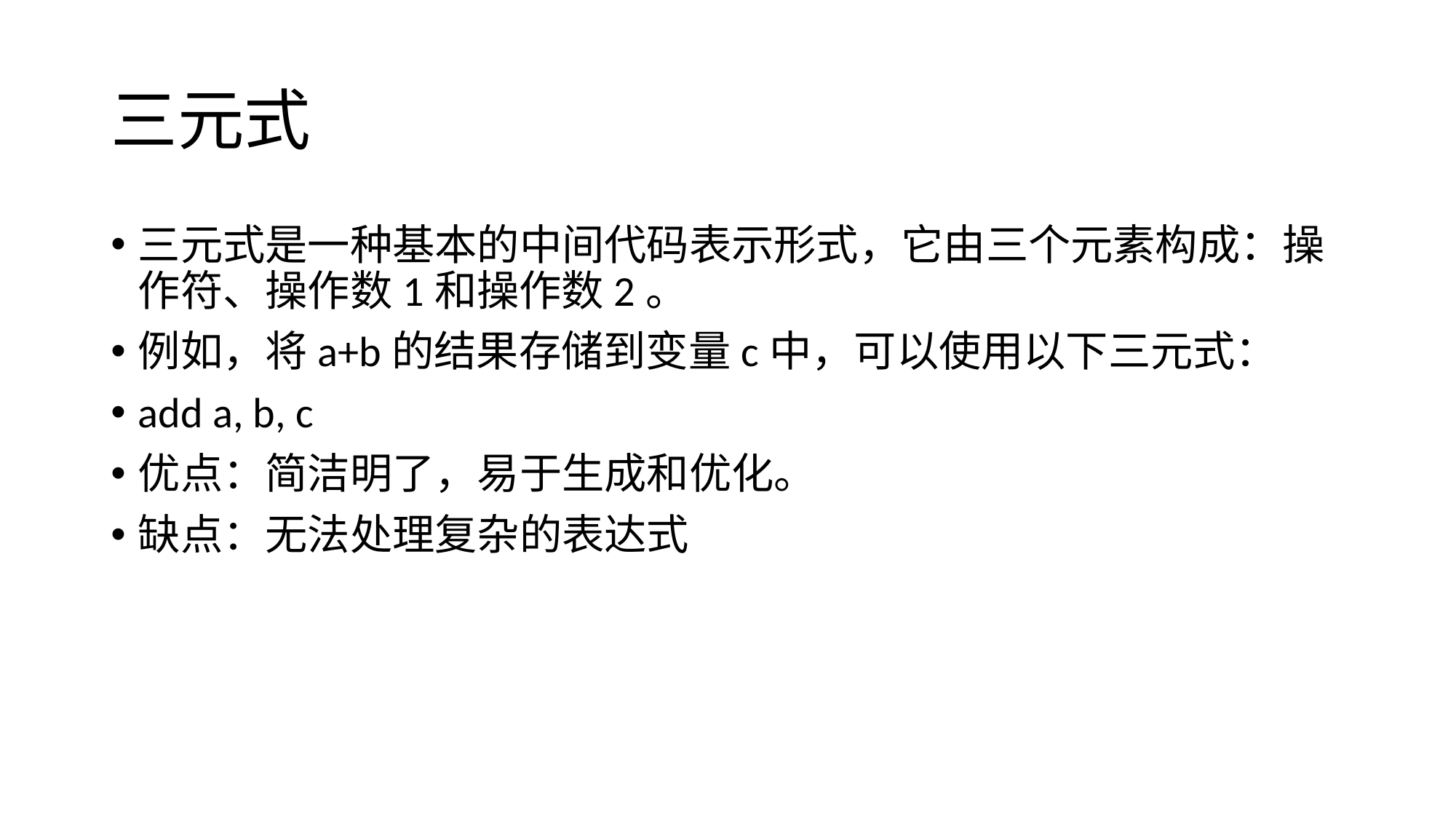

# 三元式
三元式是一种基本的中间代码表示形式，它由三个元素构成：操作符、操作数1和操作数2。
例如，将a+b的结果存储到变量c中，可以使用以下三元式：
add a, b, c
优点：简洁明了，易于生成和优化。
缺点：无法处理复杂的表达式